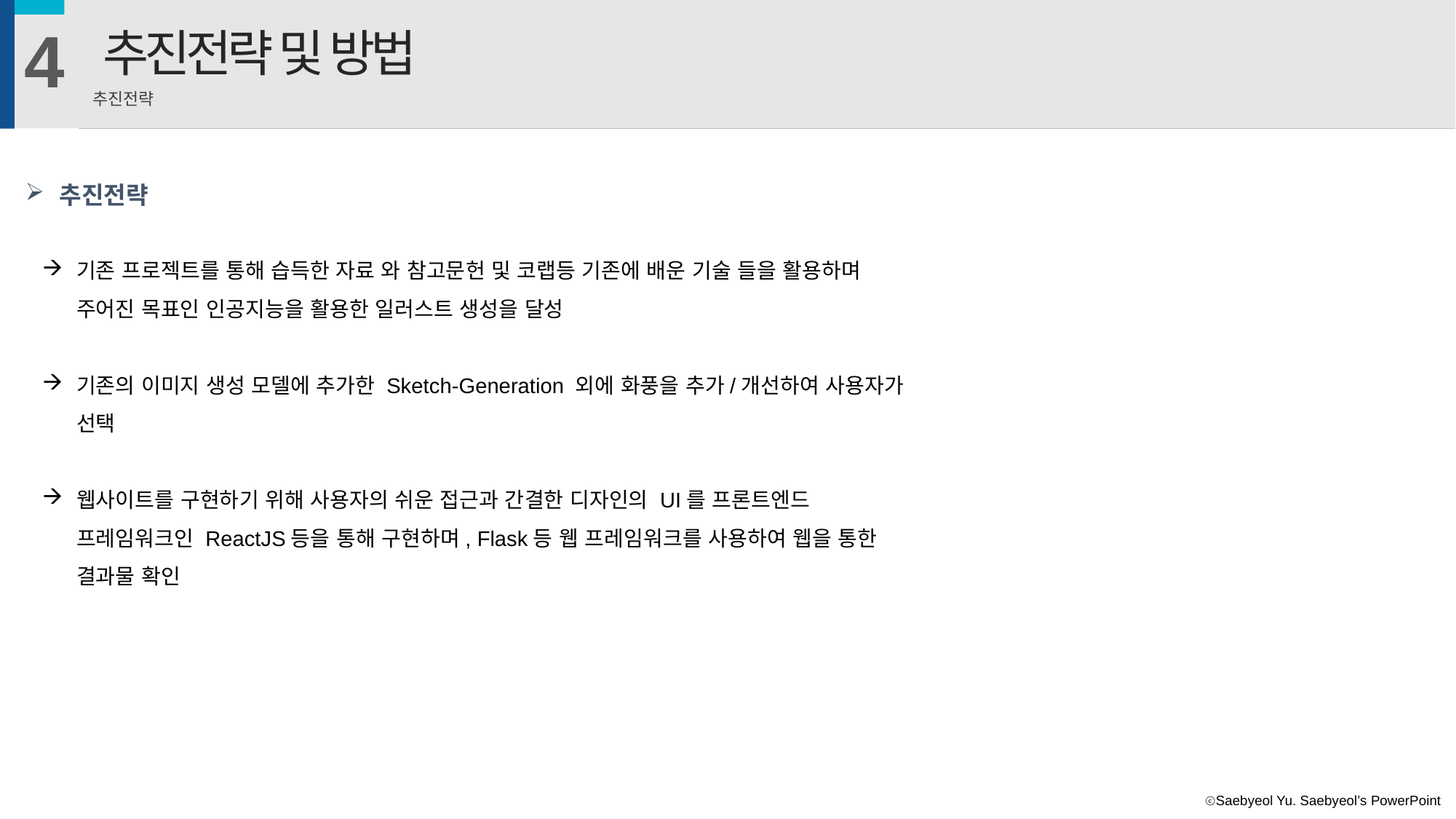

4
추진전략 및 방법
추진전략
추진전략

기존 프로젝트를 통해 습득한 자료 와 참고문헌 및 코랩등 기존에 배운 기술 들을 활용하며 주어진 목표인 인공지능을 활용한 일러스트 생성을 달성

기존의 이미지 생성 모델에 추가한 Sketch-Generation 외에 화풍을 추가/개선하여 사용자가 선택

웹사이트를 구현하기 위해 사용자의 쉬운 접근과 간결한 디자인의 UI를 프론트엔드 프레임워크인 ReactJS등을 통해 구현하며, Flask등 웹 프레임워크를 사용하여 웹을 통한 결과물 확인